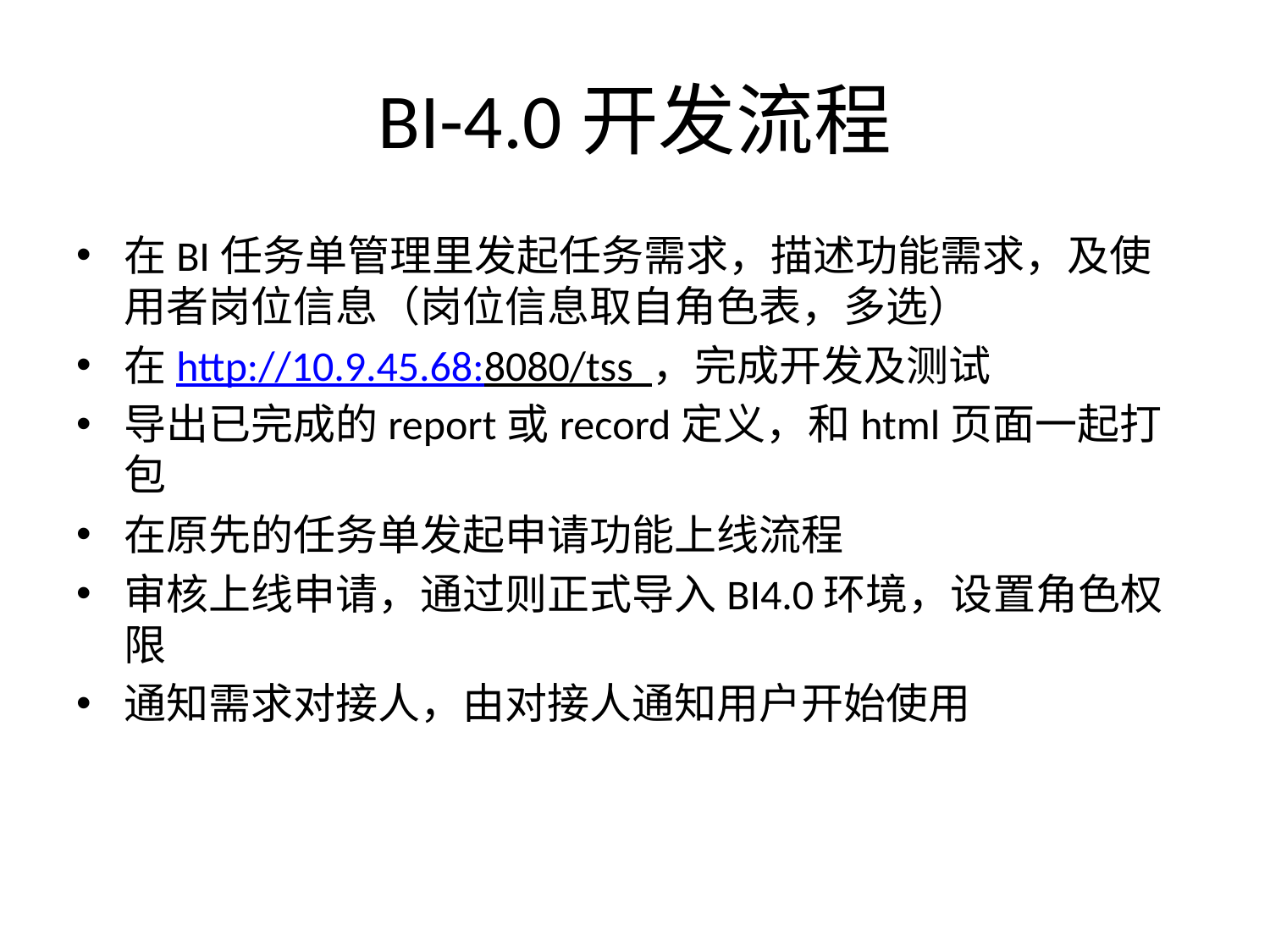

# BI-4.0开发流程
在BI任务单管理里发起任务需求，描述功能需求，及使用者岗位信息（岗位信息取自角色表，多选）
在http://10.9.45.68:8080/tss  ，完成开发及测试
导出已完成的report或record定义，和html页面一起打包
在原先的任务单发起申请功能上线流程
审核上线申请，通过则正式导入BI4.0环境，设置角色权限
通知需求对接人，由对接人通知用户开始使用